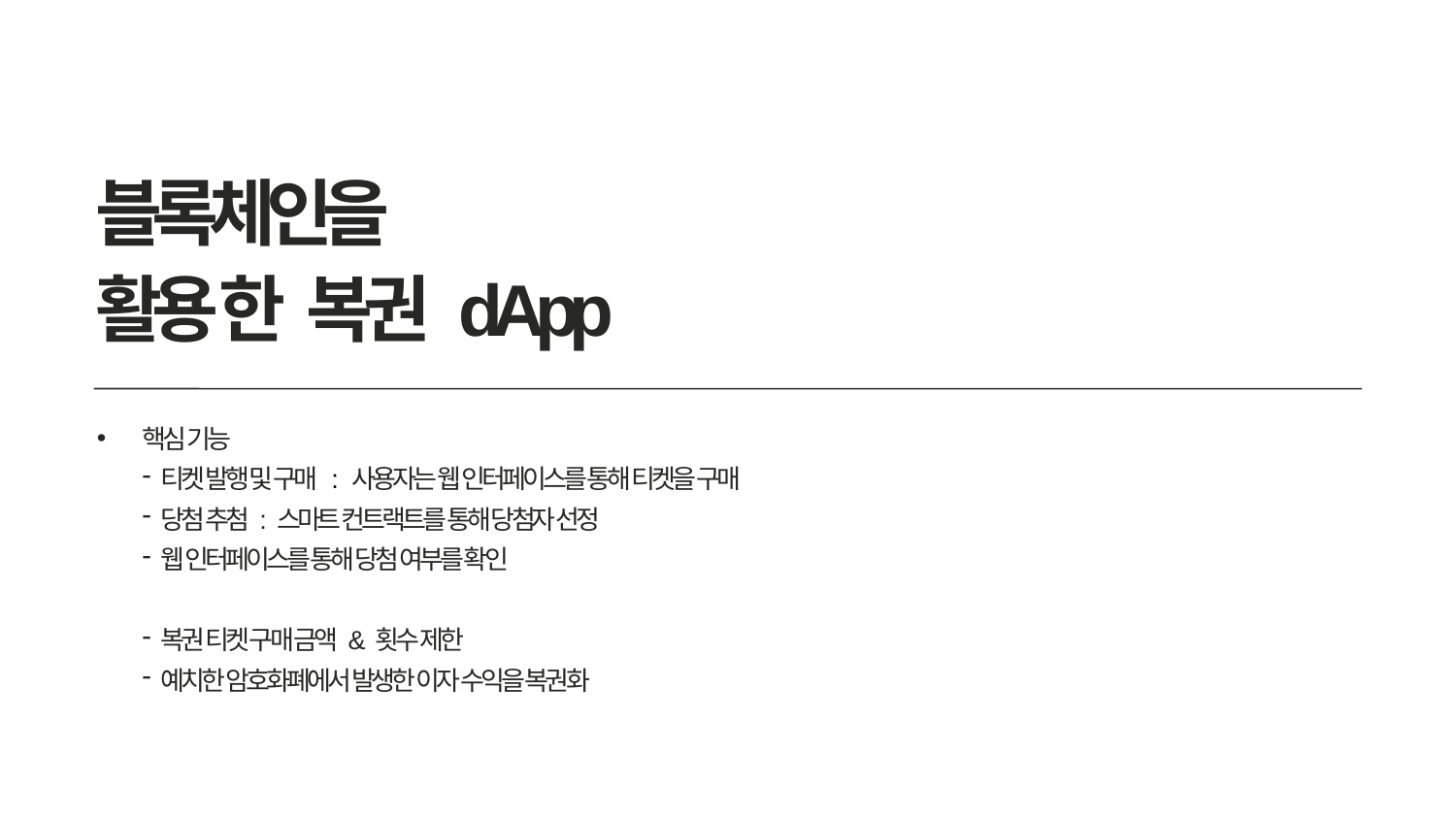

# 블록체인을
활용한 복권 dApp

핵심 기능
티켓 발행 및 구매 : 사용자는 웹 인터페이스를 통해 티켓을 구매
당첨 추첨 : 스마트 컨트랙트를 통해 당첨자 선정
웹 인터페이스를 통해 당첨 여부를 확인

복권 티켓 구매 금액 & 횟수 제한
예치한 암호화폐에서 발생한 이자 수익을 복권화